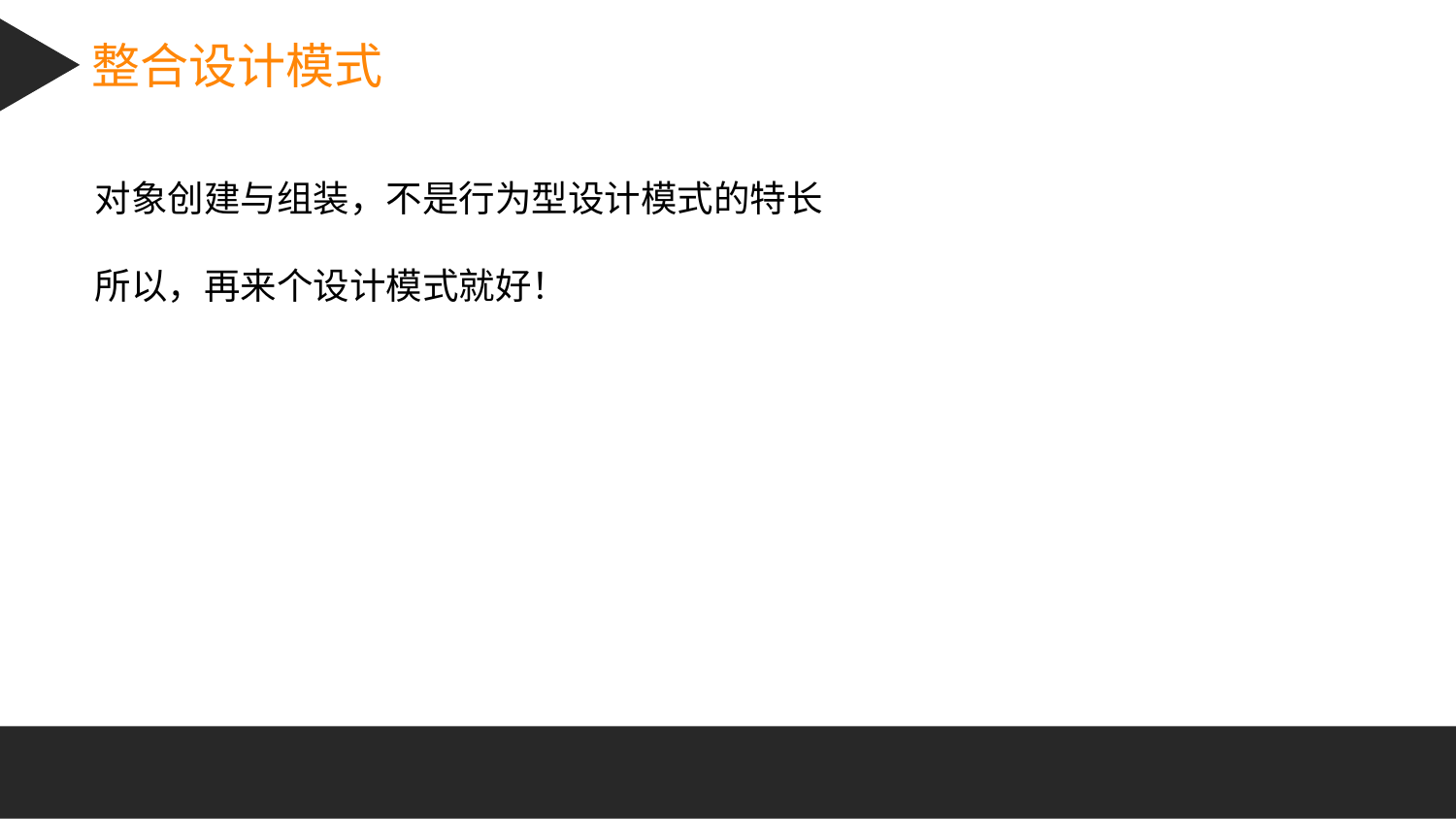

整合设计模式
对象创建与组装，不是行为型设计模式的特长

所以，再来个设计模式就好！